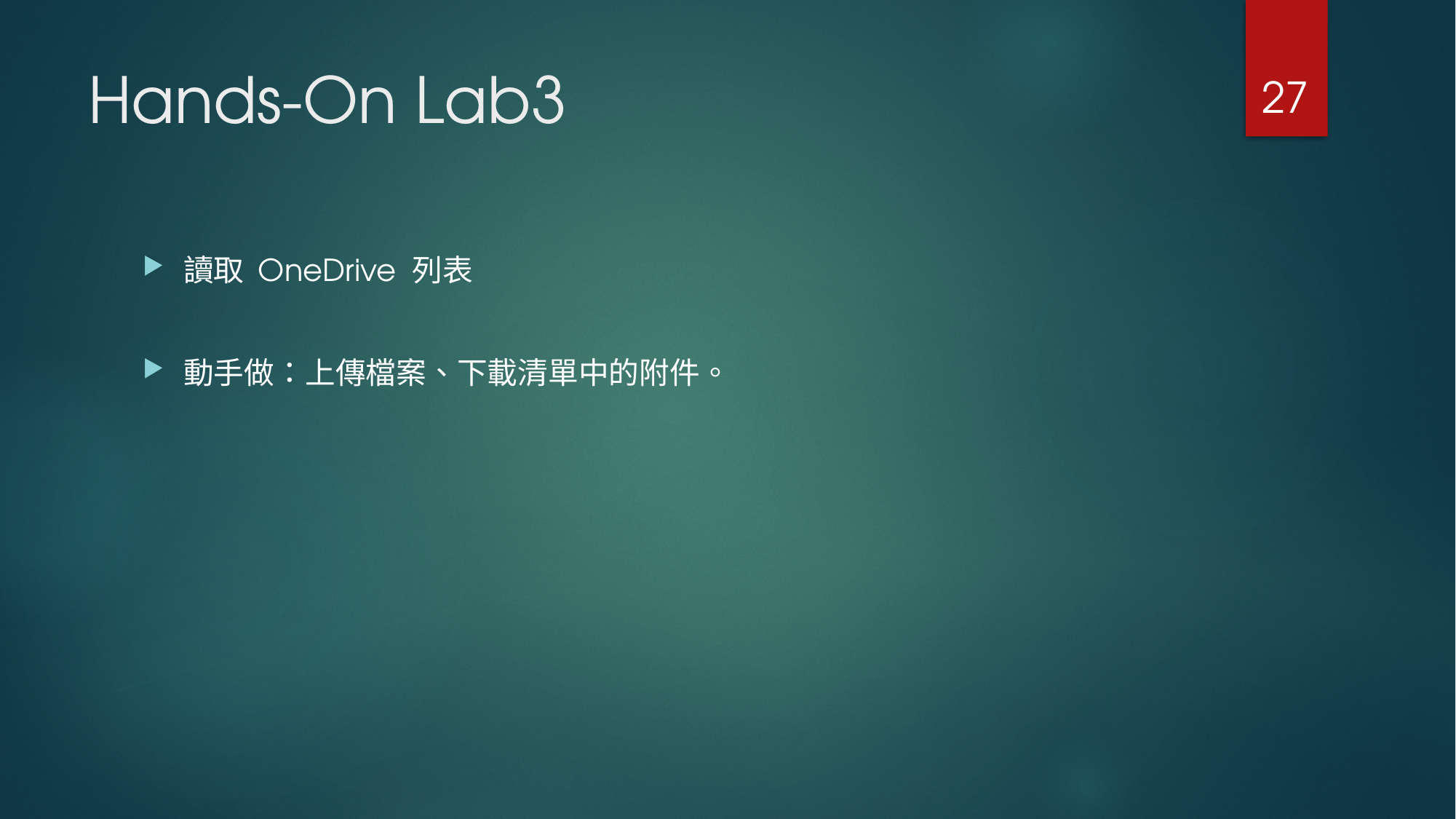

27
# Hands-On Lab3
讀取 OneDrive 列表

動手做：上傳檔案、下載清單中的附件。